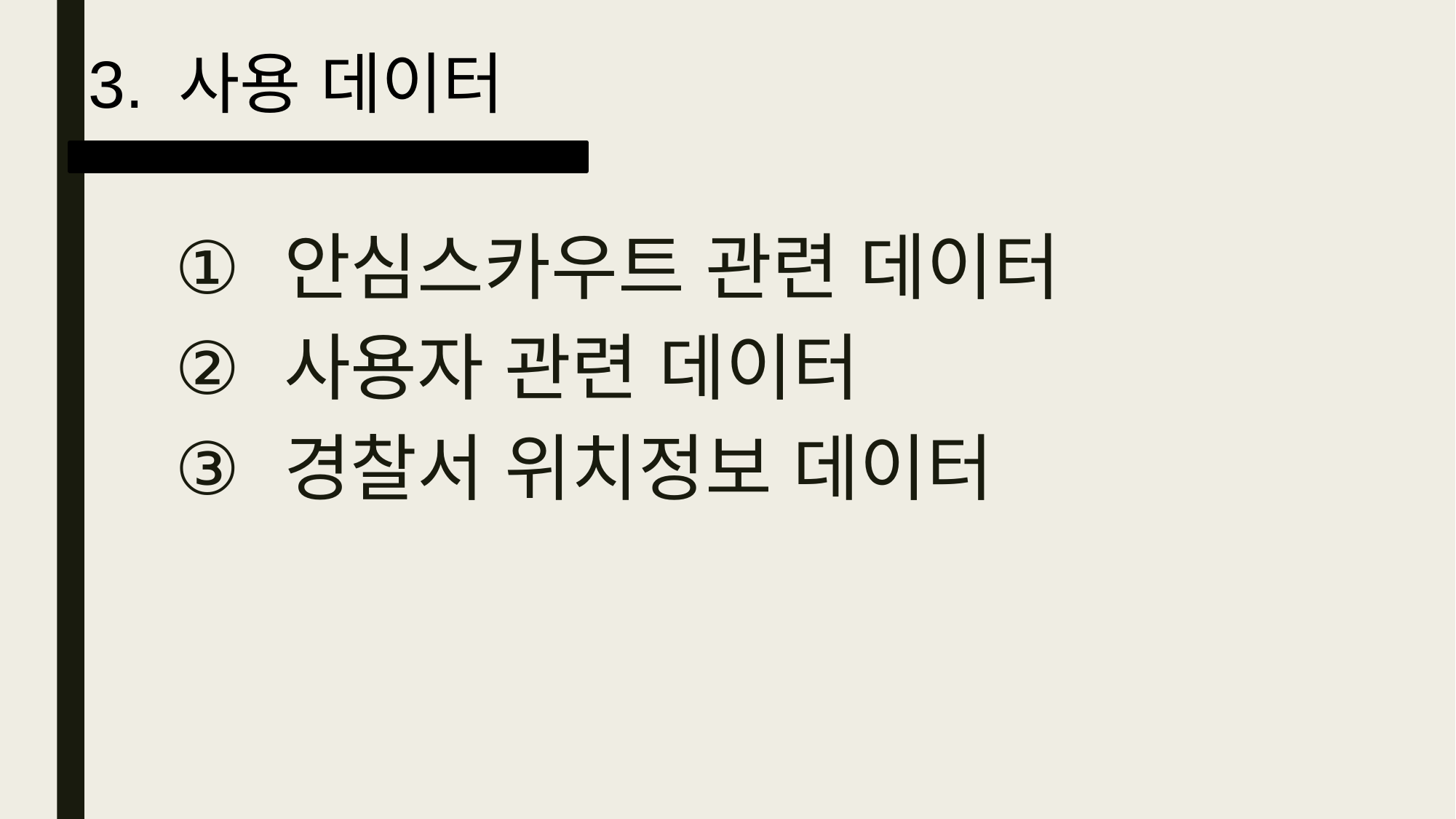

3. 사용 데이터

안심스카우트 관련 데이터
사용자 관련 데이터
경찰서 위치정보 데이터